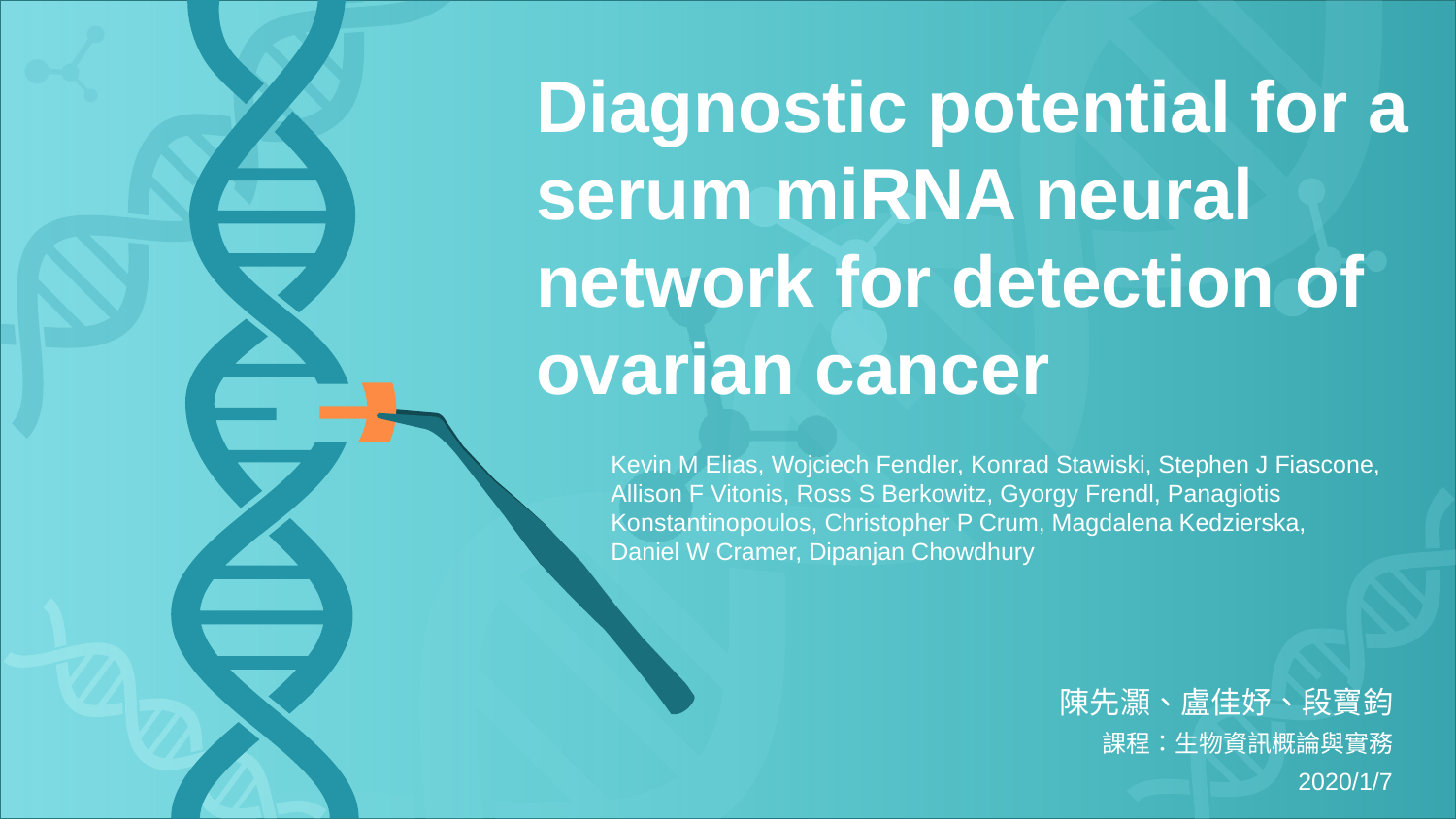

Diagnostic potential for a serum miRNA neural network for detection of ovarian cancer

Kevin M Elias, Wojciech Fendler, Konrad Stawiski, Stephen J Fiascone, Allison F Vitonis, Ross S Berkowitz, Gyorgy Frendl, Panagiotis Konstantinopoulos, Christopher P Crum, Magdalena Kedzierska,
Daniel W Cramer, Dipanjan Chowdhury

陳先灝、盧佳妤、段寶鈞
課程：生物資訊概論與實務
2020/1/7